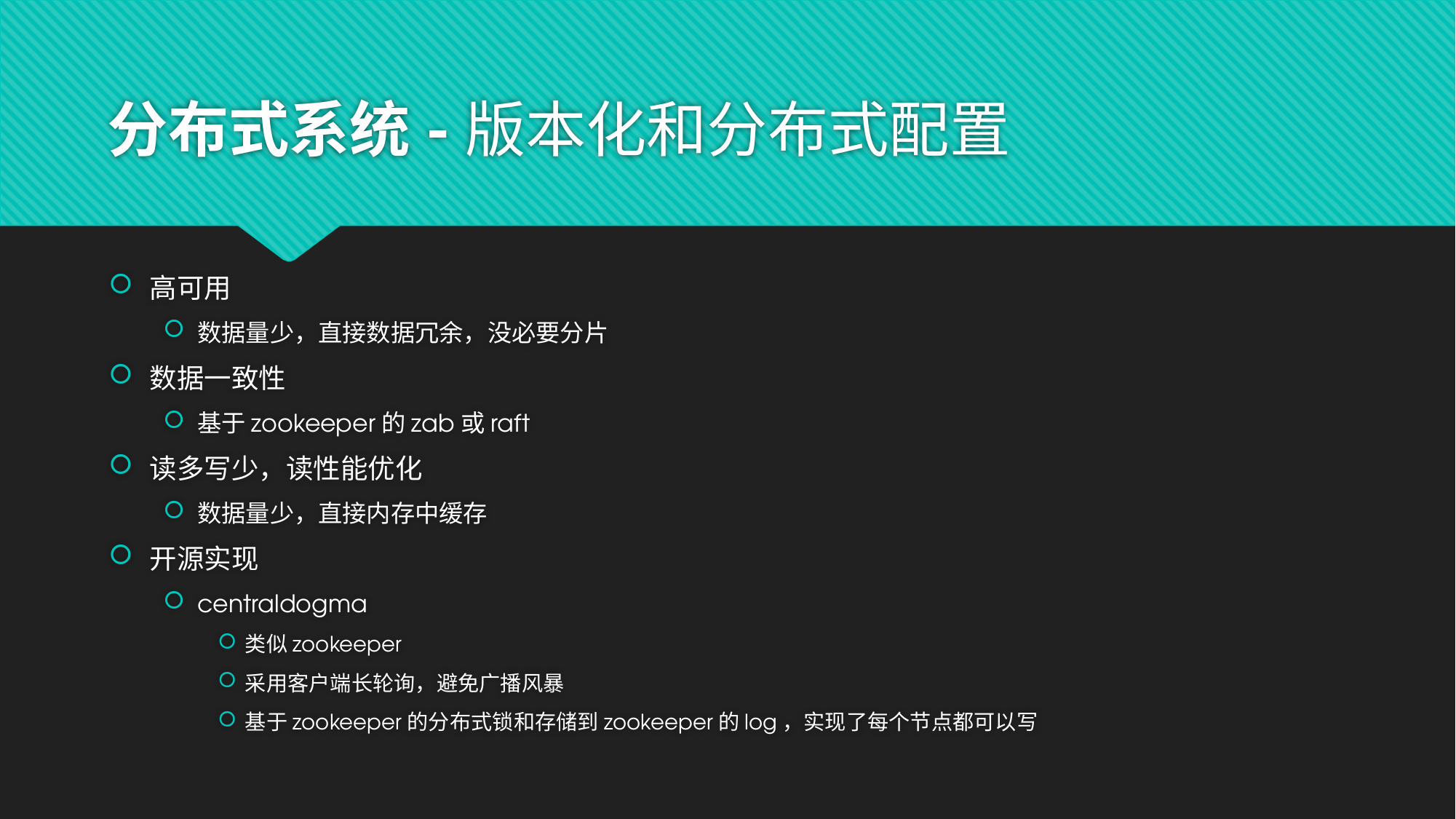

# 分布式系统-版本化和分布式配置
高可用
数据量少，直接数据冗余，没必要分片
数据一致性
基于zookeeper的zab或raft
读多写少，读性能优化
数据量少，直接内存中缓存
开源实现
centraldogma
类似zookeeper
采用客户端长轮询，避免广播风暴
基于zookeeper的分布式锁和存储到zookeeper的log，实现了每个节点都可以写